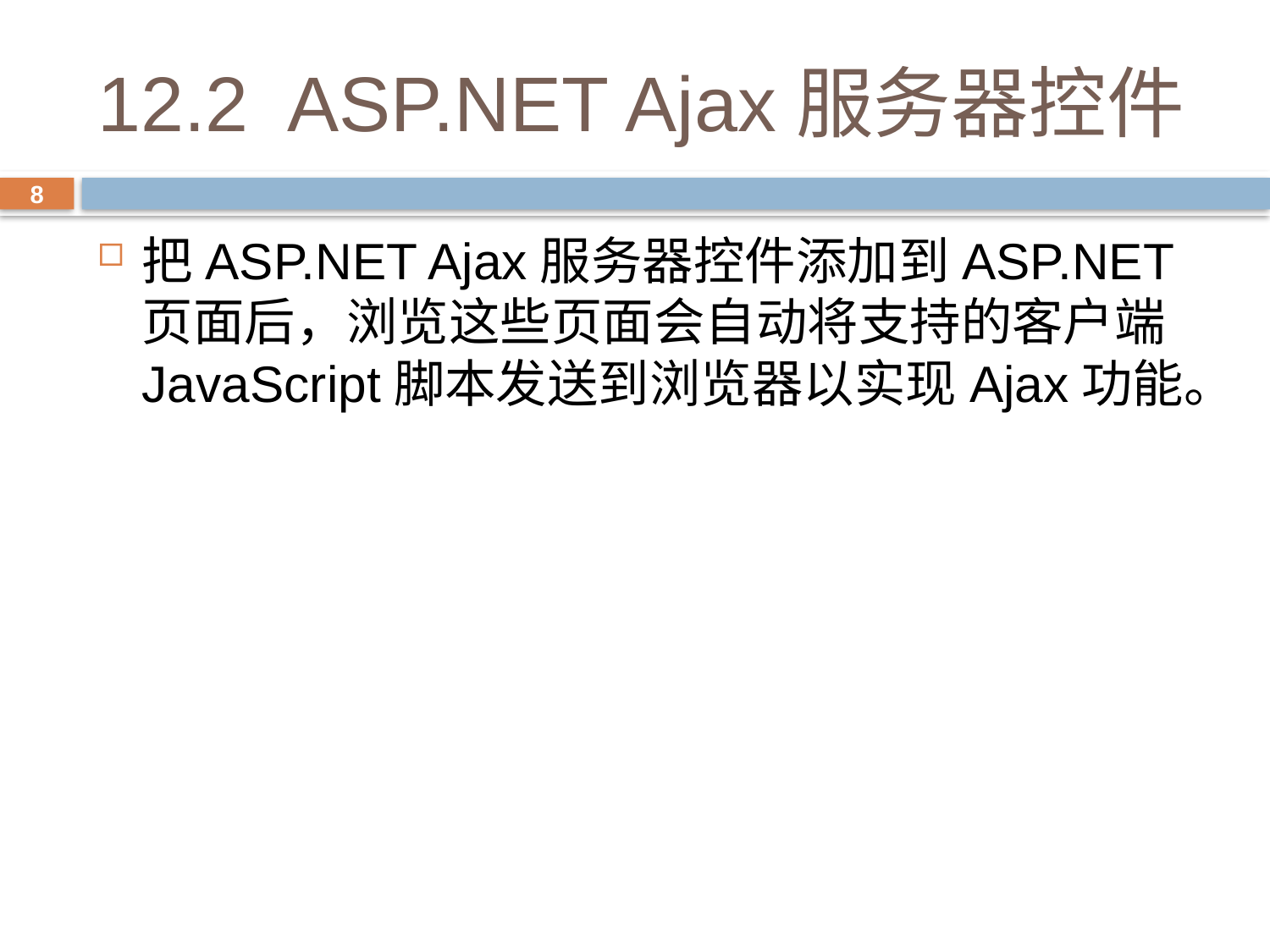

# 12.2  ASP.NET Ajax服务器控件
8
把ASP.NET Ajax服务器控件添加到ASP.NET页面后，浏览这些页面会自动将支持的客户端JavaScript脚本发送到浏览器以实现Ajax功能。